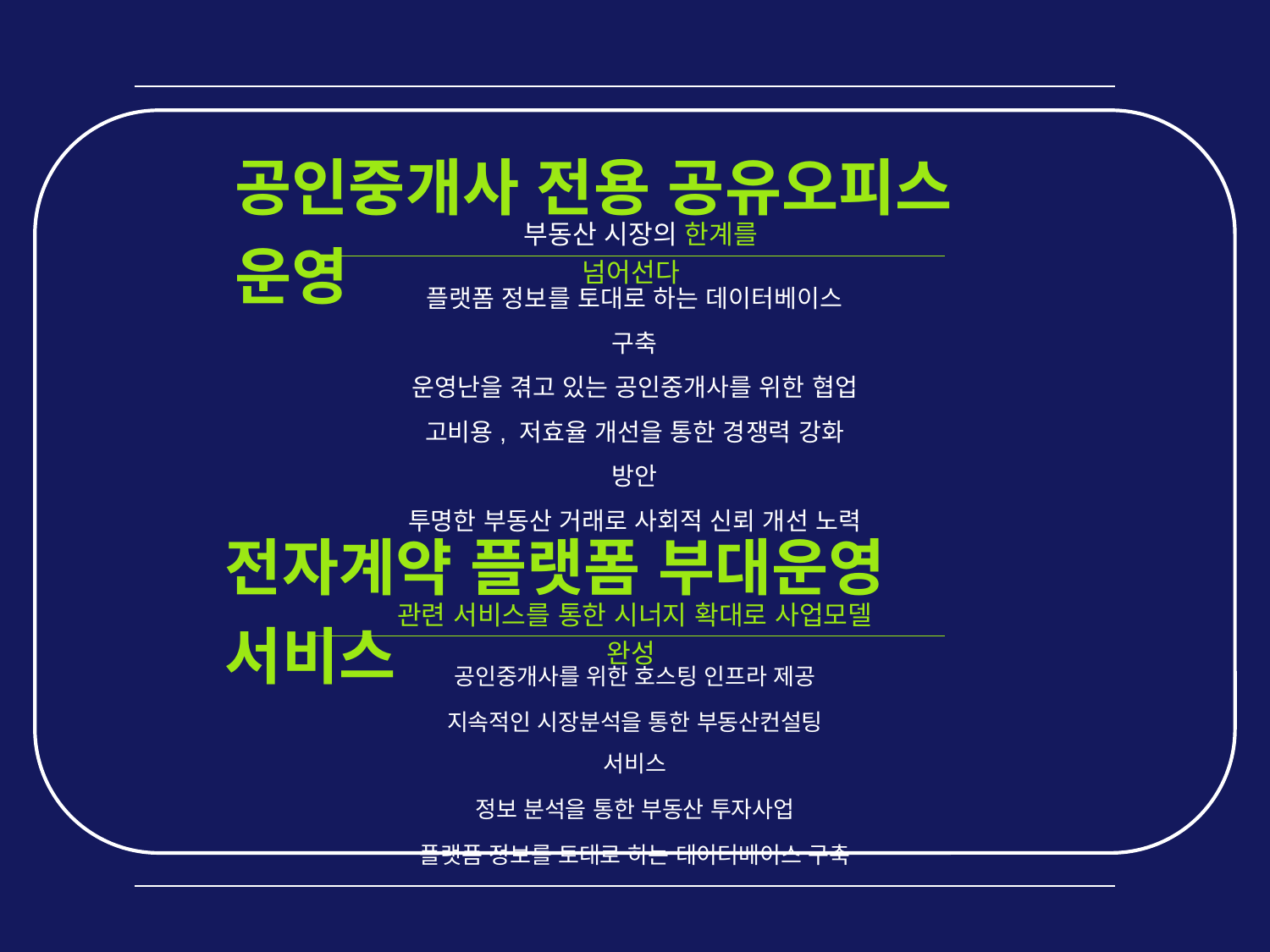

공인중개사 전용 공유오피스 운영
 부동산 시장의 한계를 넘어선다

플랫폼 정보를 토대로 하는 데이터베이스 구축
운영난을 겪고 있는 공인중개사를 위한 협업
고비용, 저효율 개선을 통한 경쟁력 강화 방안
투명한 부동산 거래로 사회적 신뢰 개선 노력
전자계약 플랫폼 부대운영 서비스
관련 서비스를 통한 시너지 확대로 사업모델 완성

공인중개사를 위한 호스팅 인프라 제공
지속적인 시장분석을 통한 부동산컨설팅 서비스
정보 분석을 통한 부동산 투자사업
플랫폼 정보를 토대로 하는 데이터베이스 구축